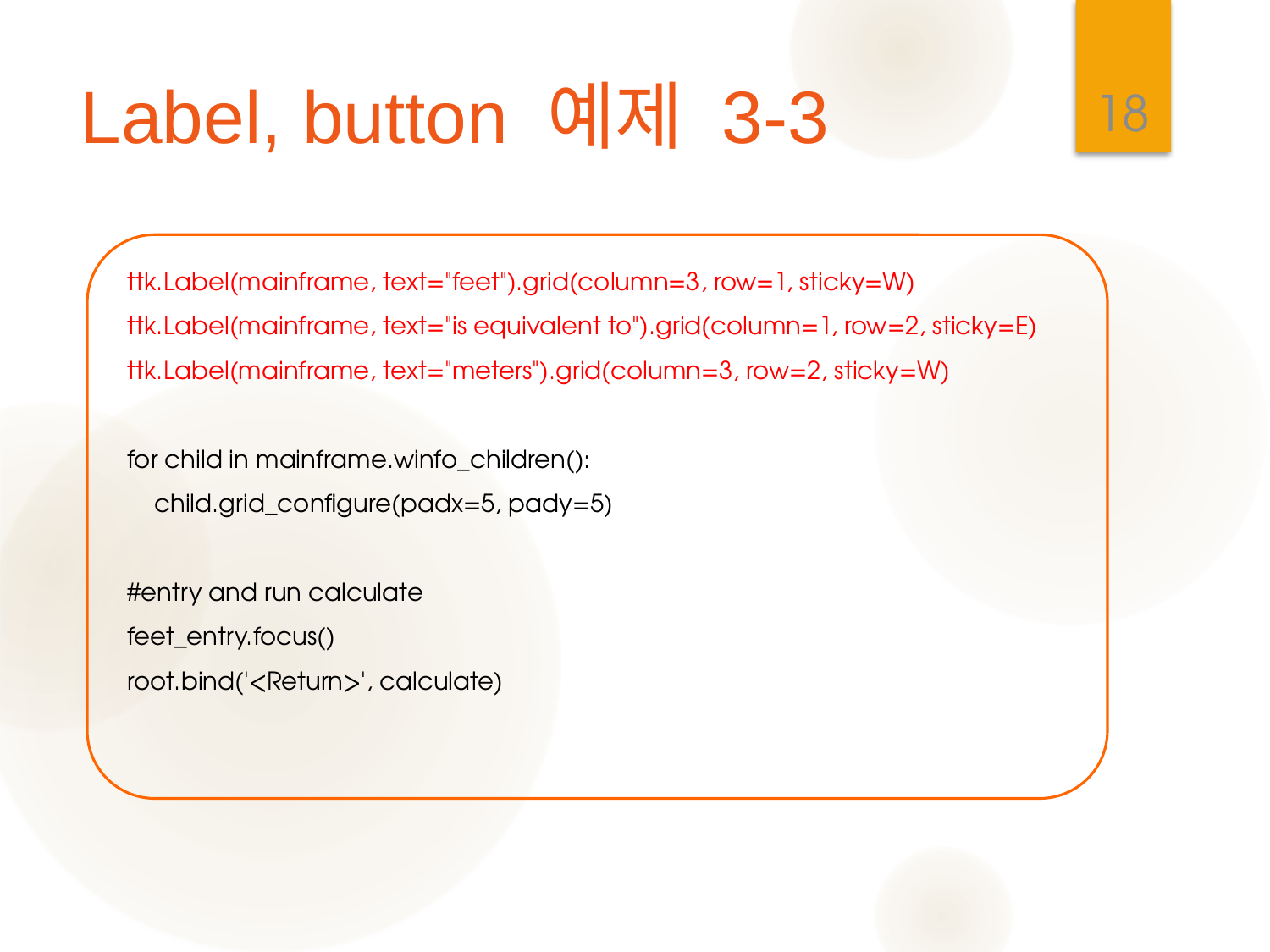

18
# Label, button 예제 3-3

ttk.Label(mainframe, text="feet").grid(column=3, row=1, sticky=W)
ttk.Label(mainframe, text="is equivalent to").grid(column=1, row=2, sticky=E)
ttk.Label(mainframe, text="meters").grid(column=3, row=2, sticky=W)

for child in mainframe.winfo_children():
    child.grid_configure(padx=5, pady=5)

#entry and run calculate
feet_entry.focus()
root.bind('<Return>', calculate)